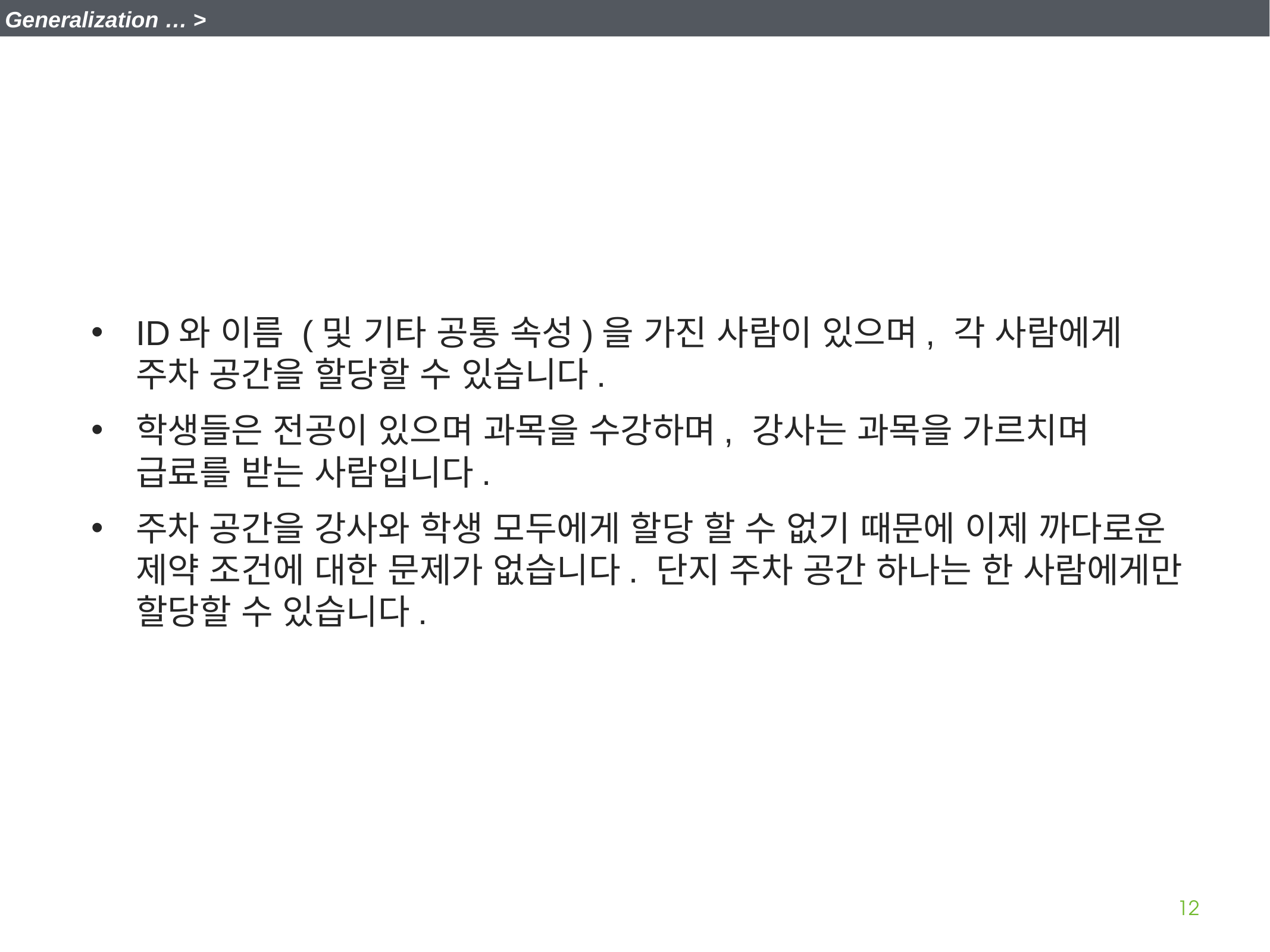

Generalization … >
ID와 이름 (및 기타 공통 속성)을 가진 사람이 있으며, 각 사람에게 주차 공간을 할당할 수 있습니다.
학생들은 전공이 있으며 과목을 수강하며, 강사는 과목을 가르치며 급료를 받는 사람입니다.
주차 공간을 강사와 학생 모두에게 할당 할 수 없기 때문에 이제 까다로운 제약 조건에 대한 문제가 없습니다. 단지 주차 공간 하나는 한 사람에게만 할당할 수 있습니다.
12